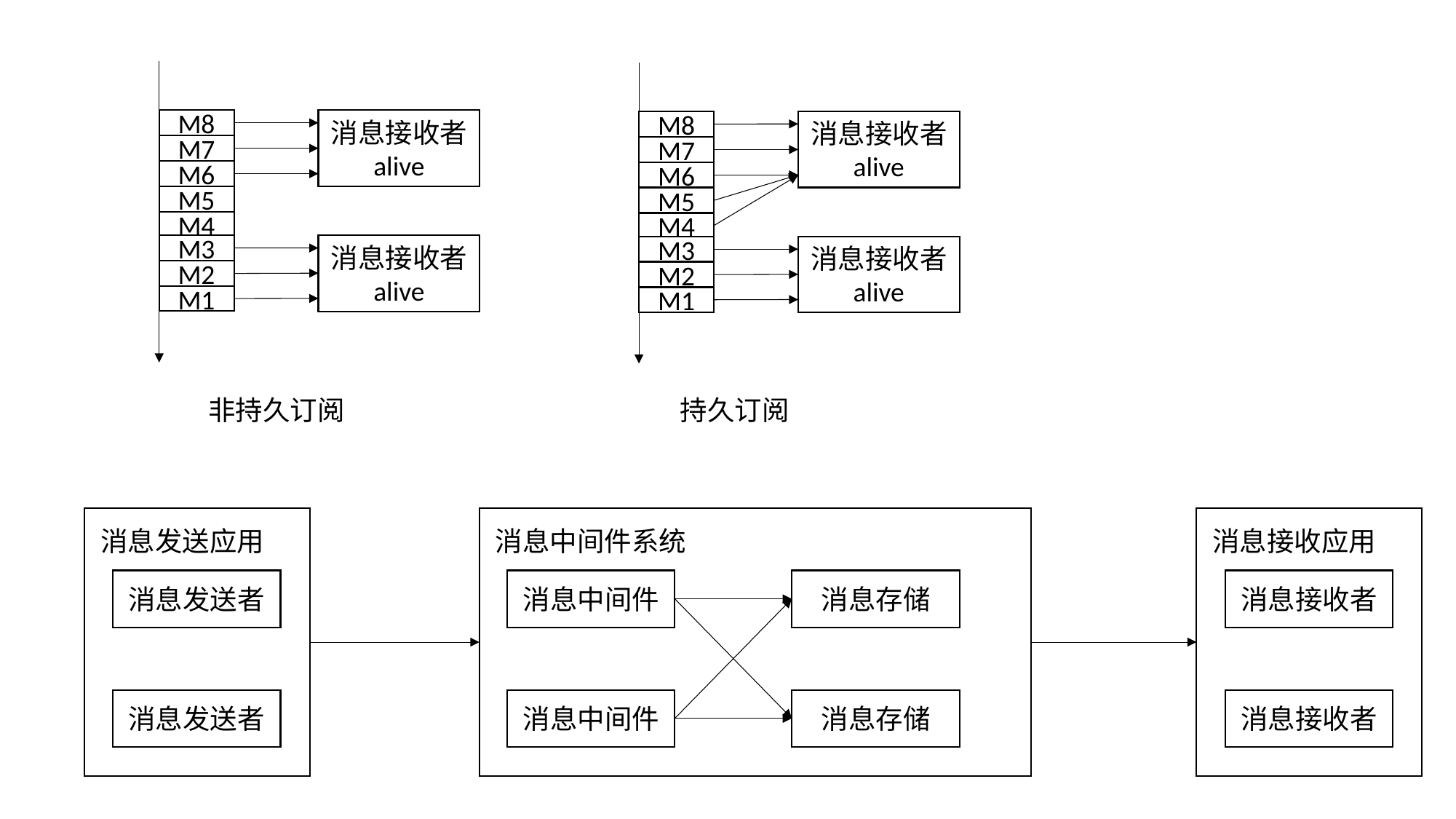

M8
消息接收者
alive
M8
消息接收者
alive
M7
M7
M6
M6
M5
M5
M4
M4
M3
消息接收者
alive
M3
消息接收者
alive
M2
M2
M1
M1
非持久订阅
持久订阅

消息发送应用
消息中间件系统
消息接收应用
消息发送者
消息中间件
消息存储
消息接收者
消息发送者
消息中间件
消息存储
消息接收者